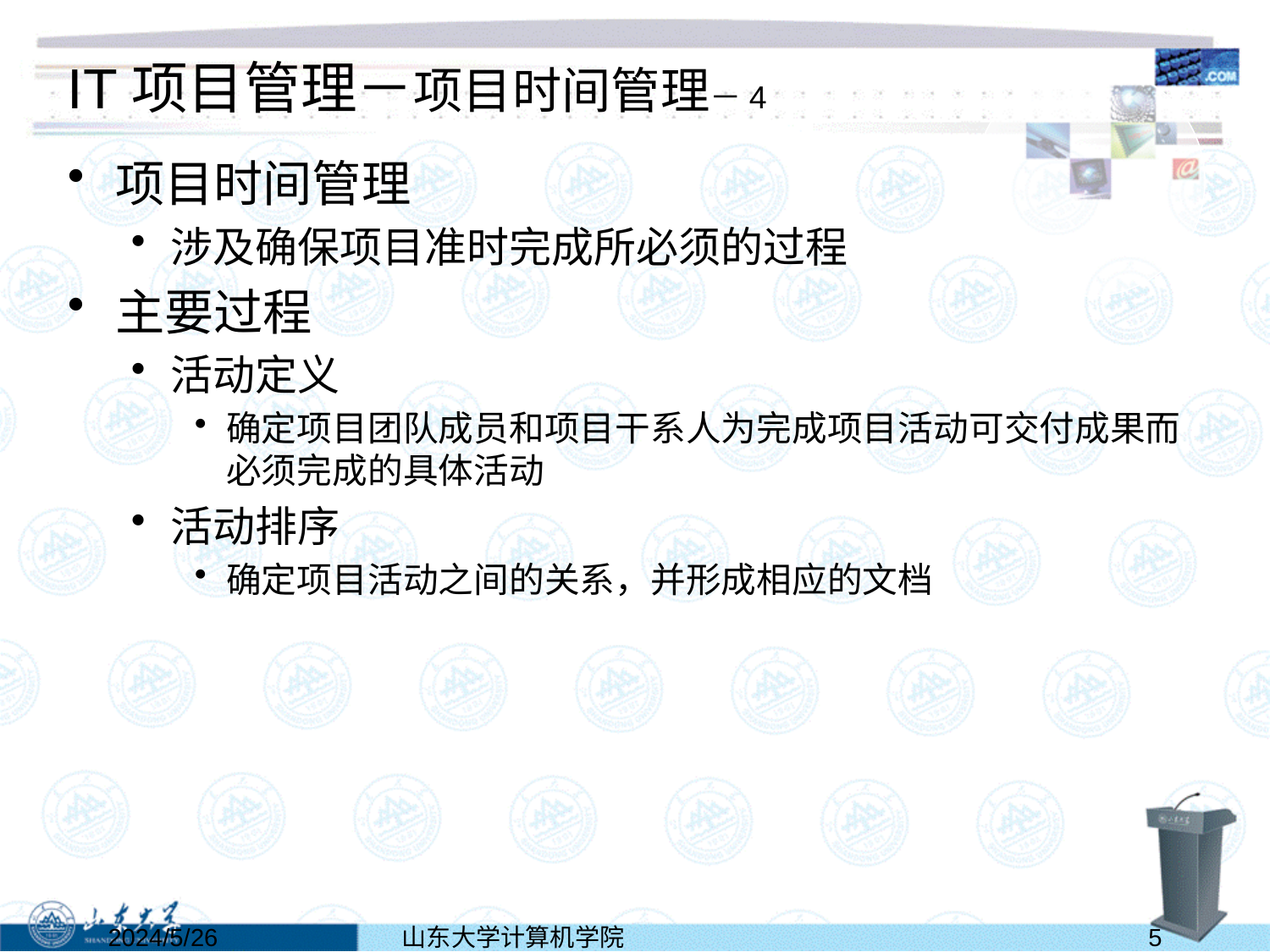

# IT项目管理－项目时间管理－4
项目时间管理
涉及确保项目准时完成所必须的过程
主要过程
活动定义
确定项目团队成员和项目干系人为完成项目活动可交付成果而必须完成的具体活动
活动排序
确定项目活动之间的关系，并形成相应的文档
2024/5/26
山东大学计算机学院人机交互与虚拟现实实验室
5